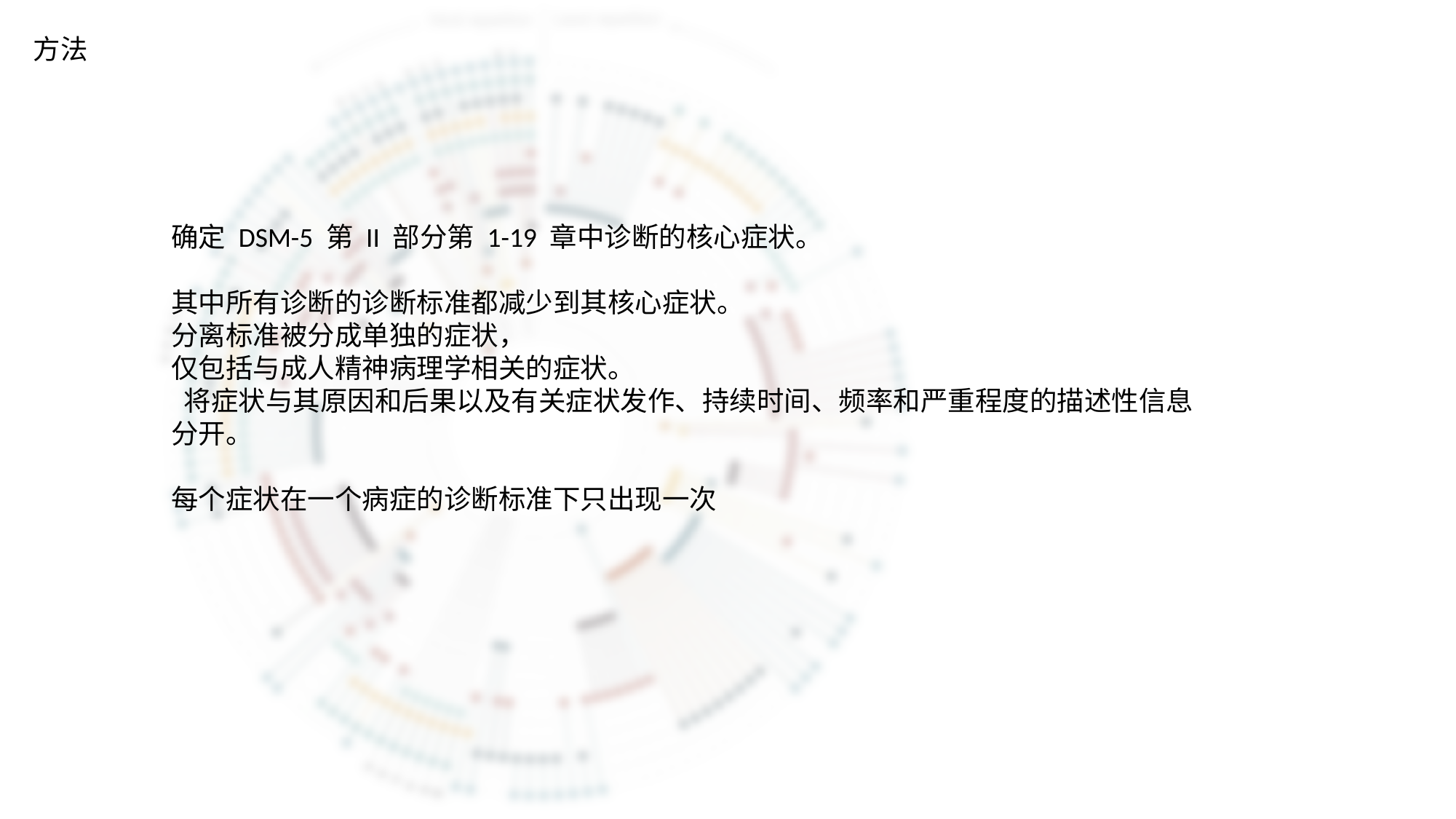

方法
确定 DSM-5 第 II 部分第 1-19 章中诊断的核心症状。

其中所有诊断的诊断标准都减少到其核心症状。
分离标准被分成单独的症状，
仅包括与成人精神病理学相关的症状。
 将症状与其原因和后果以及有关症状发作、持续时间、频率和严重程度的描述性信息分开。

每个症状在一个病症的诊断标准下只出现一次